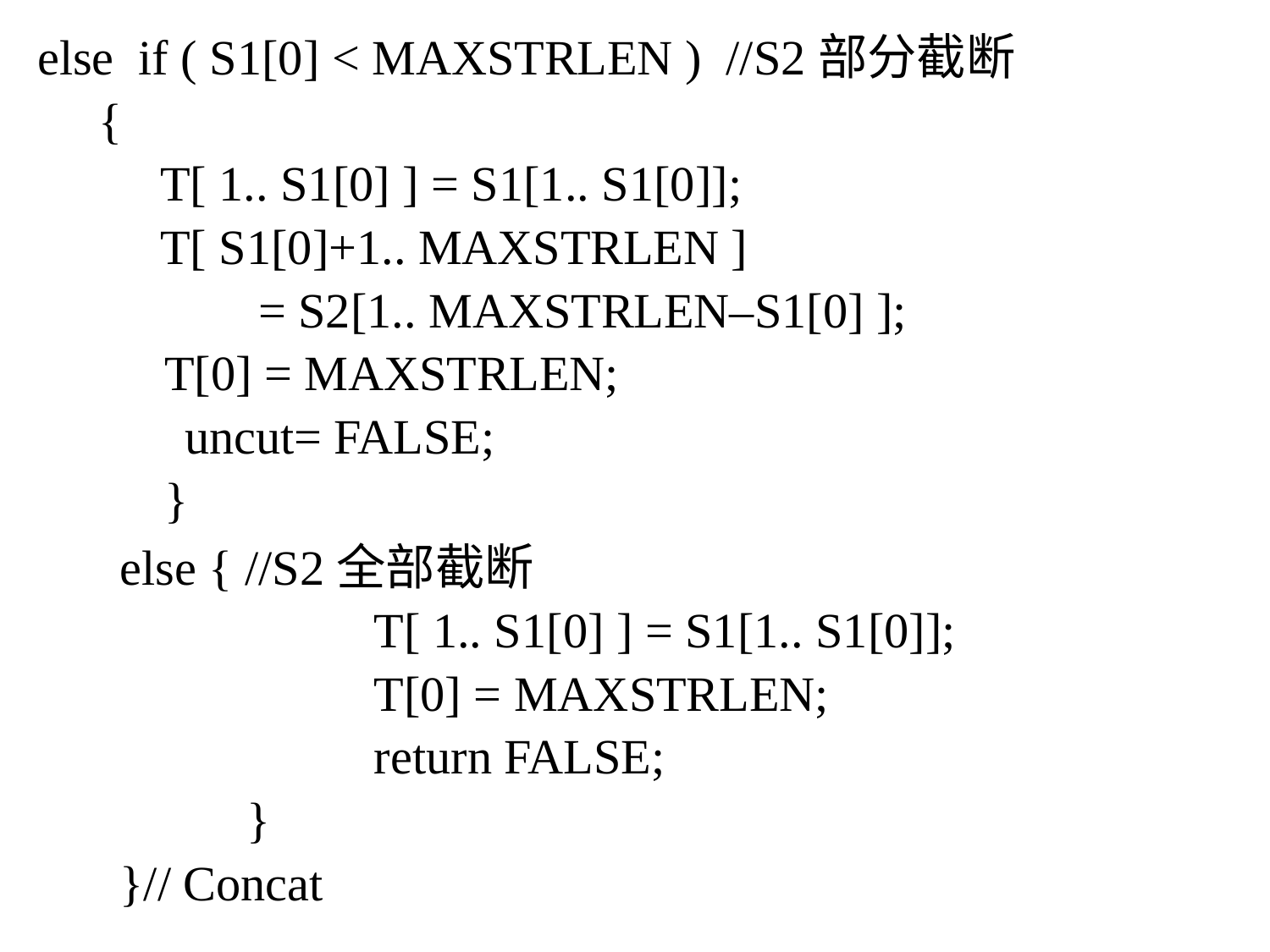

else  if ( S1[0] < MAXSTRLEN )  //S2部分截断
     {
          T[ 1.. S1[0] ] = S1[1.. S1[0]];
          T[ S1[0]+1.. MAXSTRLEN ]
                  = S2[1.. MAXSTRLEN–S1[0] ];
	T[0] = MAXSTRLEN;
            uncut= FALSE;
	}
else { //S2全部截断
		T[ 1.. S1[0] ] = S1[1.. S1[0]];
		T[0] = MAXSTRLEN;
		return FALSE;
	}
}// Concat